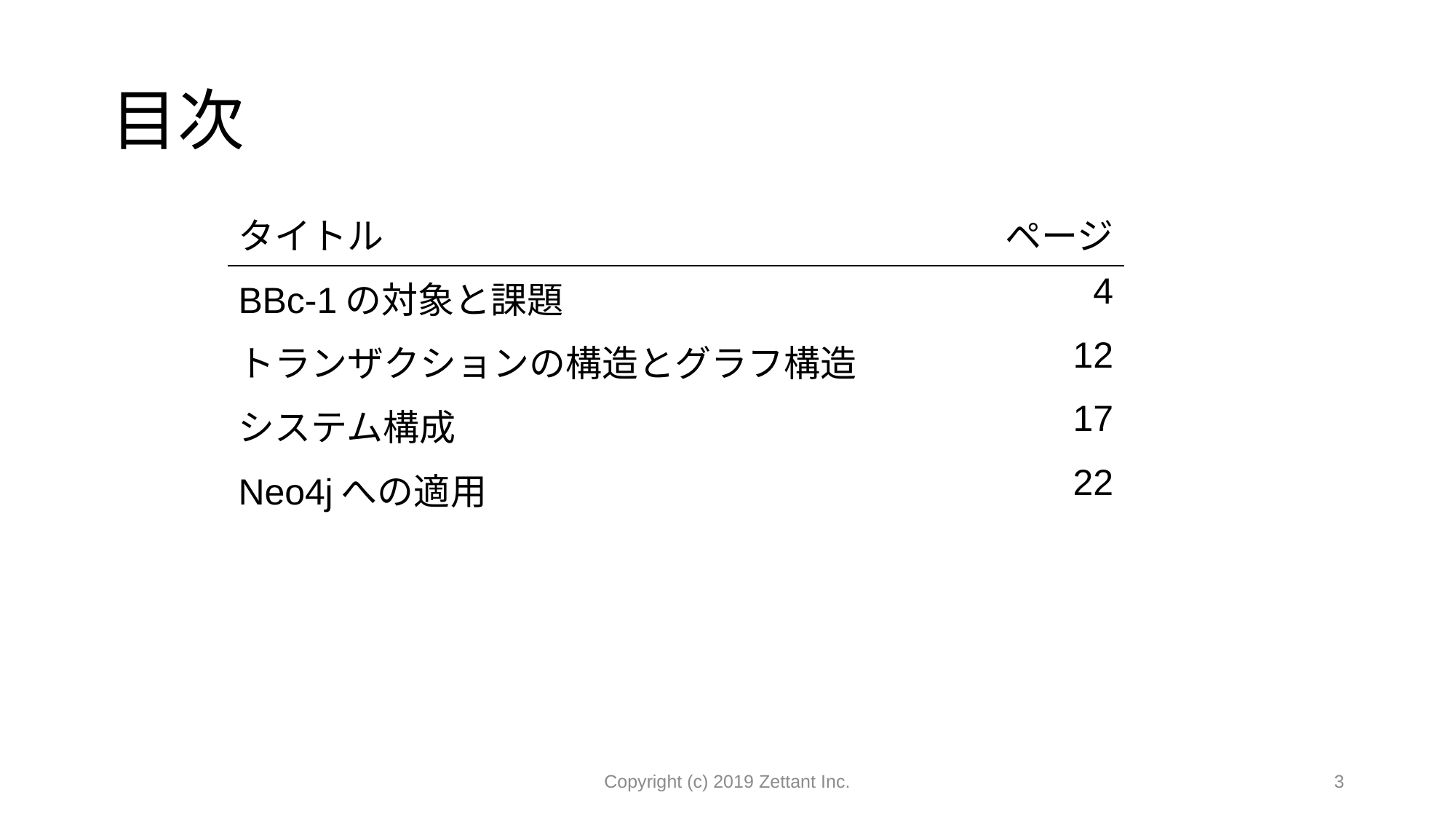

# 目次
| タイトル | ページ |
| --- | --- |
| BBc-1の対象と課題 | 4 |
| トランザクションの構造とグラフ構造 | 12 |
| システム構成 | 17 |
| Neo4jへの適用 | 22 |
Copyright (c) 2019 Zettant Inc.
3